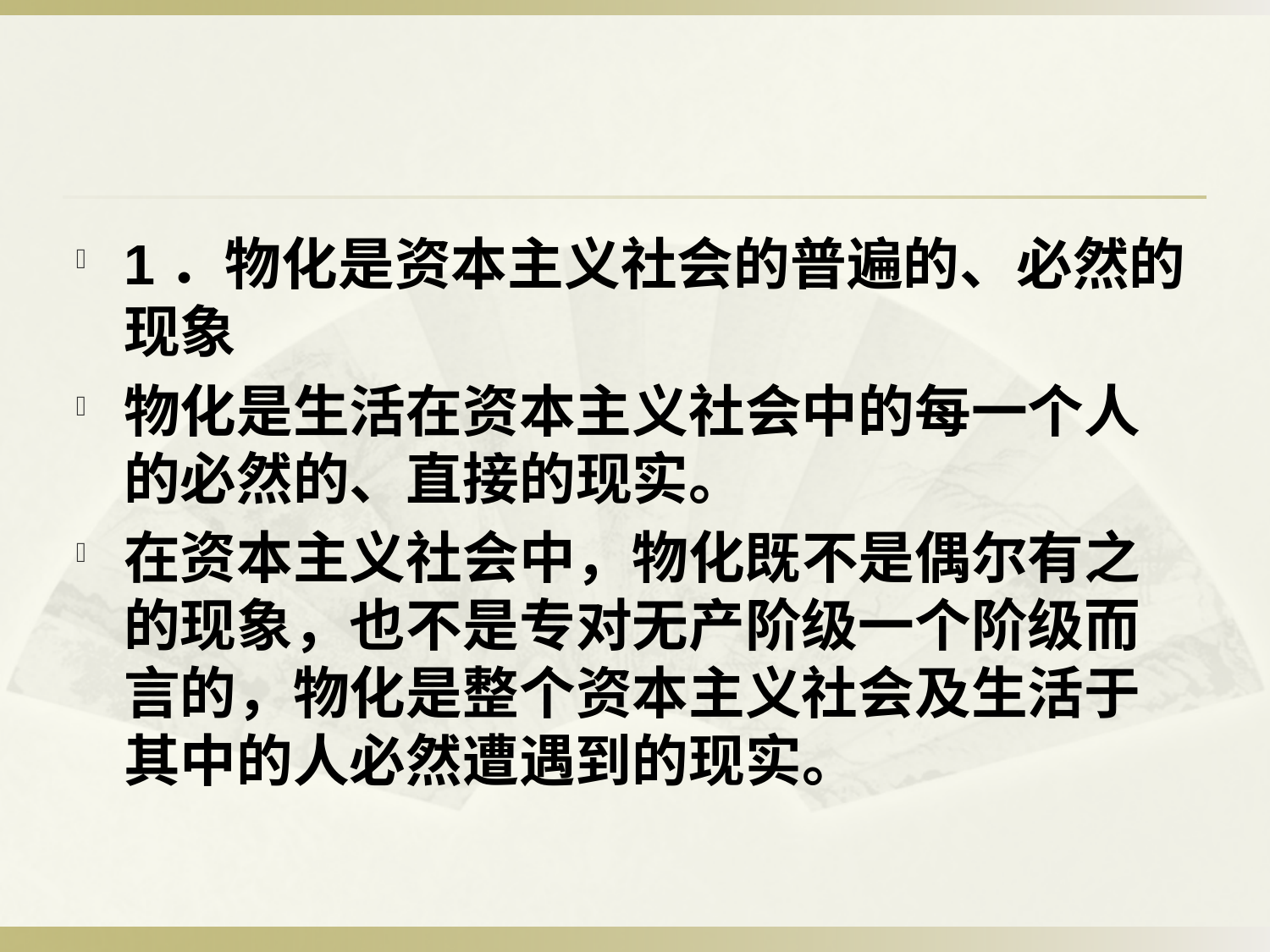

#
1．物化是资本主义社会的普遍的、必然的现象
物化是生活在资本主义社会中的每一个人的必然的、直接的现实。
在资本主义社会中，物化既不是偶尔有之的现象，也不是专对无产阶级一个阶级而言的，物化是整个资本主义社会及生活于其中的人必然遭遇到的现实。